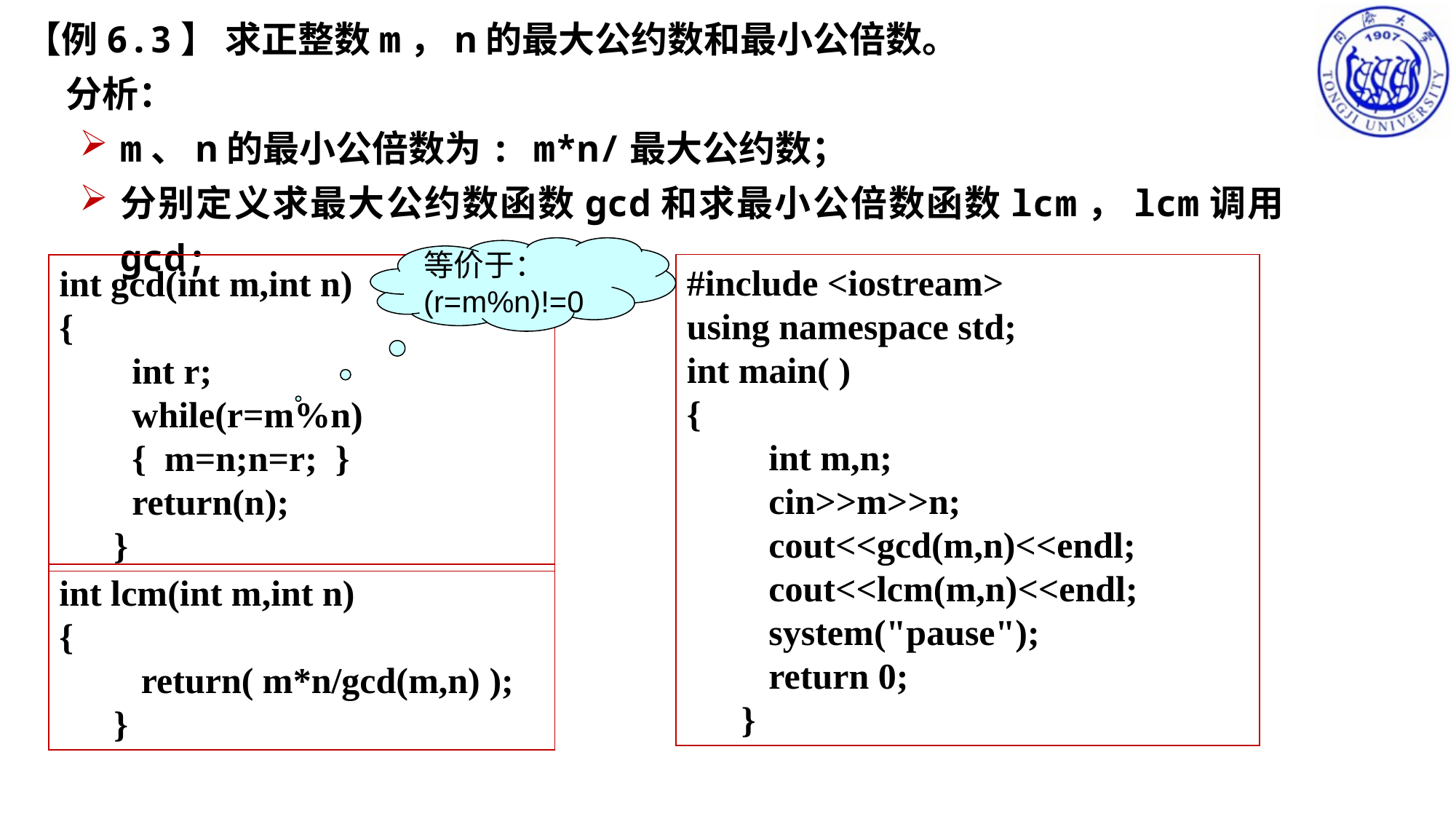

【例6.3】 求正整数m，n的最大公约数和最小公倍数。
	分析：
m、n的最小公倍数为: m*n/最大公约数；
分别定义求最大公约数函数gcd和求最小公倍数函数lcm，lcm调用gcd;
等价于：(r=m%n)!=0
#include <iostream>
using namespace std;
int main( )
{
   int m,n;
   cin>>m>>n;
   cout<<gcd(m,n)<<endl;
   cout<<lcm(m,n)<<endl;
   system("pause");
   return 0;
}
int gcd(int m,int n)
{
        int r;
  while(r=m%n)
  {  m=n;n=r;  }
  return(n);
}
int lcm(int m,int n)
{
   return( m*n/gcd(m,n) );
}